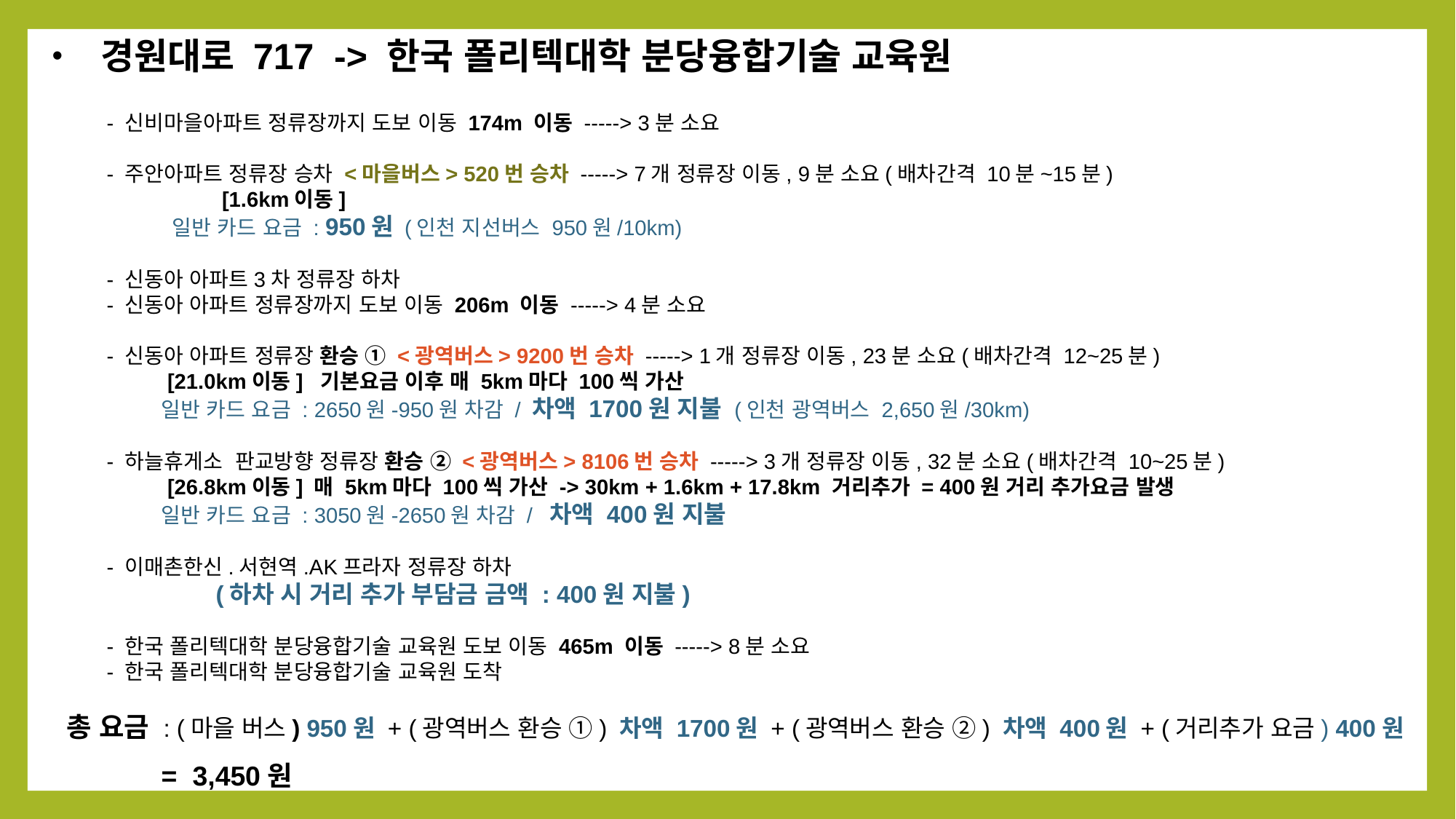

경원대로 717  -> 한국 폴리텍대학 분당융합기술 교육원

- 신비마을아파트 정류장까지 도보 이동 174m 이동 -----> 3분 소요

- 주안아파트 정류장 승차 <마을버스> 520번 승차 -----> 7개 정류장 이동, 9분 소요(배차간격 10분~15분)
	 [1.6km이동]
 일반 카드 요금 : 950원 (인천 지선버스 950원/10km)

- 신동아 아파트3차 정류장 하차
- 신동아 아파트 정류장까지 도보 이동 206m 이동 -----> 4분 소요

- 신동아 아파트 정류장 환승 ① <광역버스> 9200번 승차 -----> 1개 정류장 이동, 23분 소요(배차간격 12~25분)
 [21.0km이동]  기본요금 이후 매 5km마다 100씩 가산
일반 카드 요금 : 2650원-950원 차감 / 차액 1700원 지불 (인천 광역버스 2,650원/30km)

- 하늘휴게소  판교방향 정류장 환승 ② <광역버스> 8106번 승차 -----> 3개 정류장 이동, 32분 소요(배차간격 10~25분)
 [26.8km이동] 매 5km마다 100씩 가산 -> 30km + 1.6km + 17.8km 거리추가 = 400원 거리 추가요금 발생
일반 카드 요금 : 3050원-2650원 차감 /  차액 400원 지불

- 이매촌한신.서현역.AK프라자 정류장 하차
	(하차 시 거리 추가 부담금 금액 : 400원 지불)

- 한국 폴리텍대학 분당융합기술 교육원 도보 이동 465m 이동 -----> 8분 소요
- 한국 폴리텍대학 분당융합기술 교육원 도착

 총 요금 : (마을 버스) 950원 + (광역버스 환승 ①) 차액 1700원 + (광역버스 환승 ②) 차액 400원 + (거리추가 요금) 400원
=  3,450원